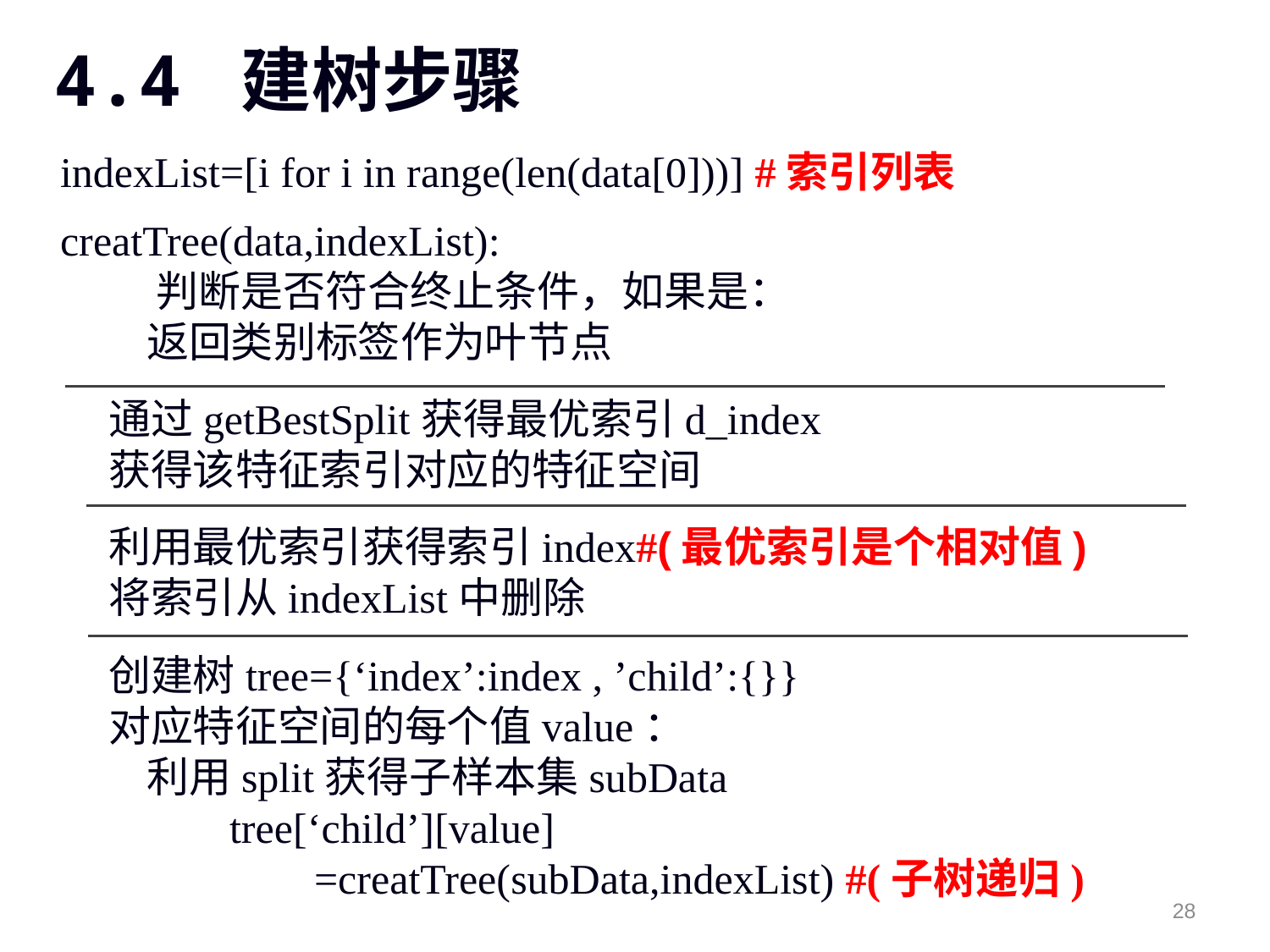

# 4.4 建树步骤
indexList=[i for i in range(len(data[0]))] #索引列表
creatTree(data,indexList):
         判断是否符合终止条件，如果是：
        返回类别标签作为叶节点
    通过getBestSplit获得最优索引d_index
    获得该特征索引对应的特征空间
    利用最优索引获得索引index#(最优索引是个相对值)
    将索引从indexList中删除
    创建树tree={‘index’:index , ’child’:{}}
    对应特征空间的每个值value：
        利用split获得子样本集subData
	    tree[‘child’][value]
		=creatTree(subData,indexList) #(子树递归)